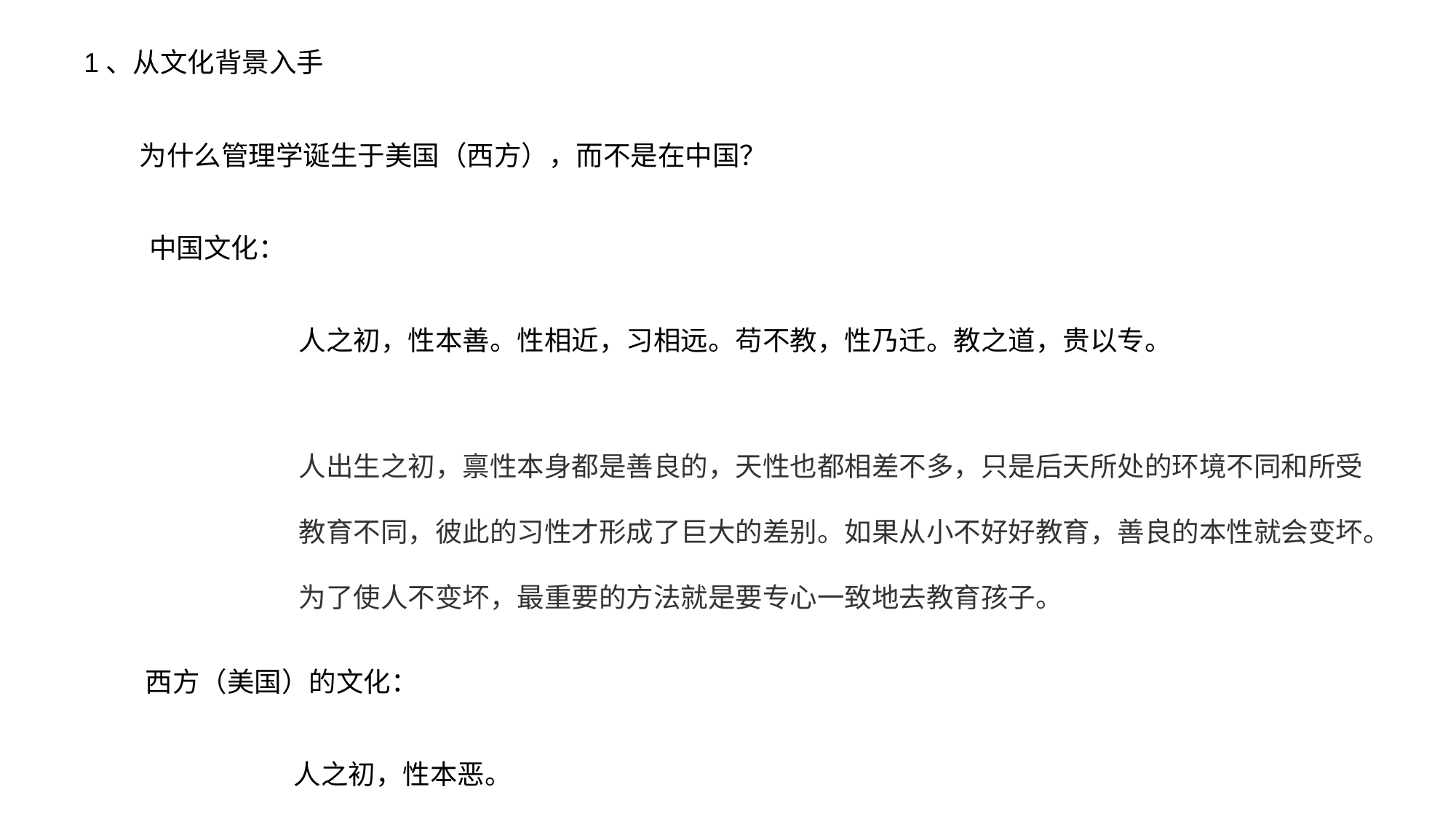

1、从文化背景入手
为什么管理学诞生于美国（西方），而不是在中国？
中国文化：
人之初，性本善。性相近，习相远。苟不教，性乃迁。教之道，贵以专。
人出生之初，禀性本身都是善良的，天性也都相差不多，只是后天所处的环境不同和所受教育不同，彼此的习性才形成了巨大的差别。如果从小不好好教育，善良的本性就会变坏。为了使人不变坏，最重要的方法就是要专心一致地去教育孩子。
西方（美国）的文化：
人之初，性本恶。